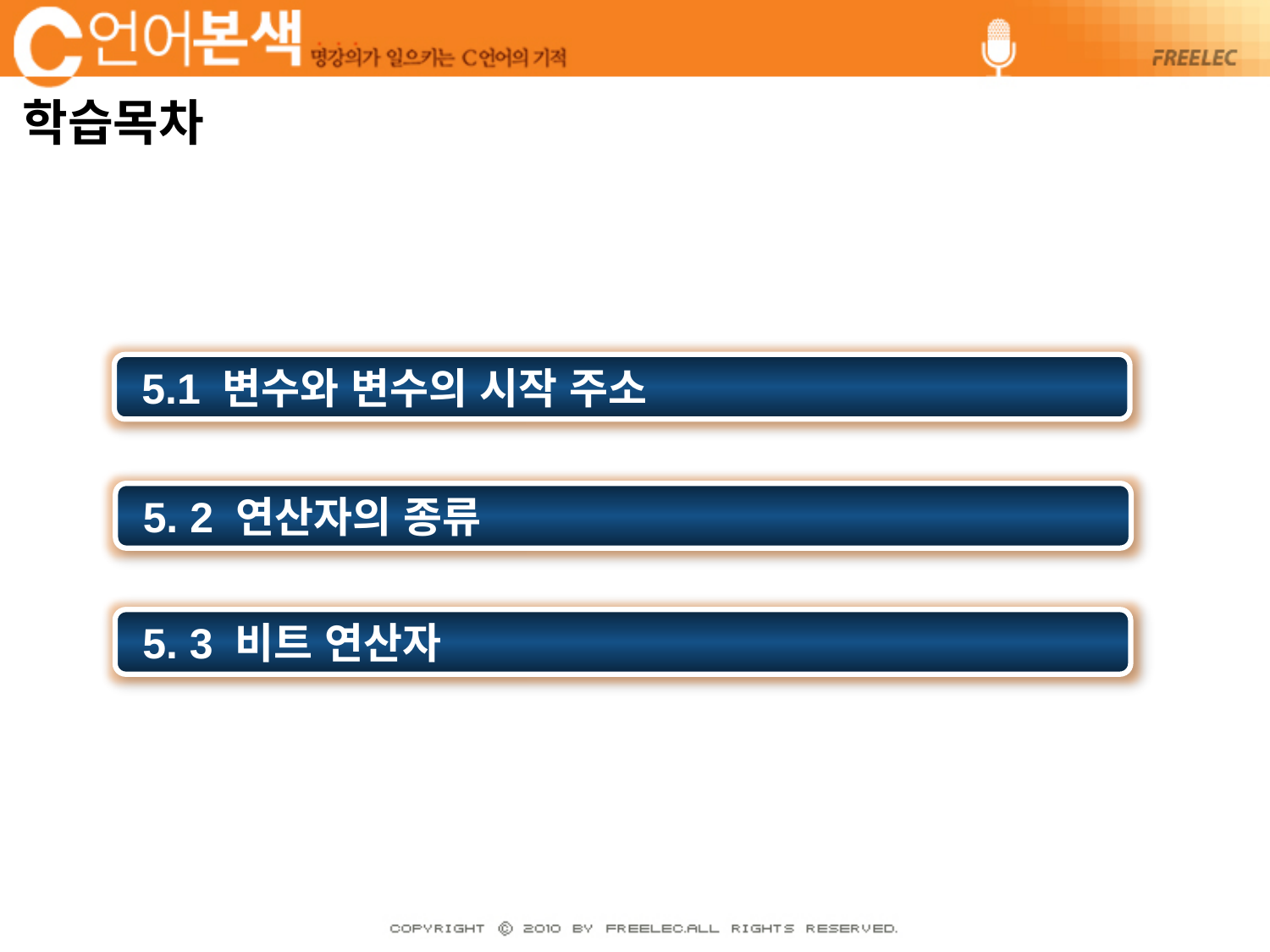

# 학습목차
 5.1 변수와 변수의 시작 주소
 5. 2 연산자의 종류
 5. 3 비트 연산자